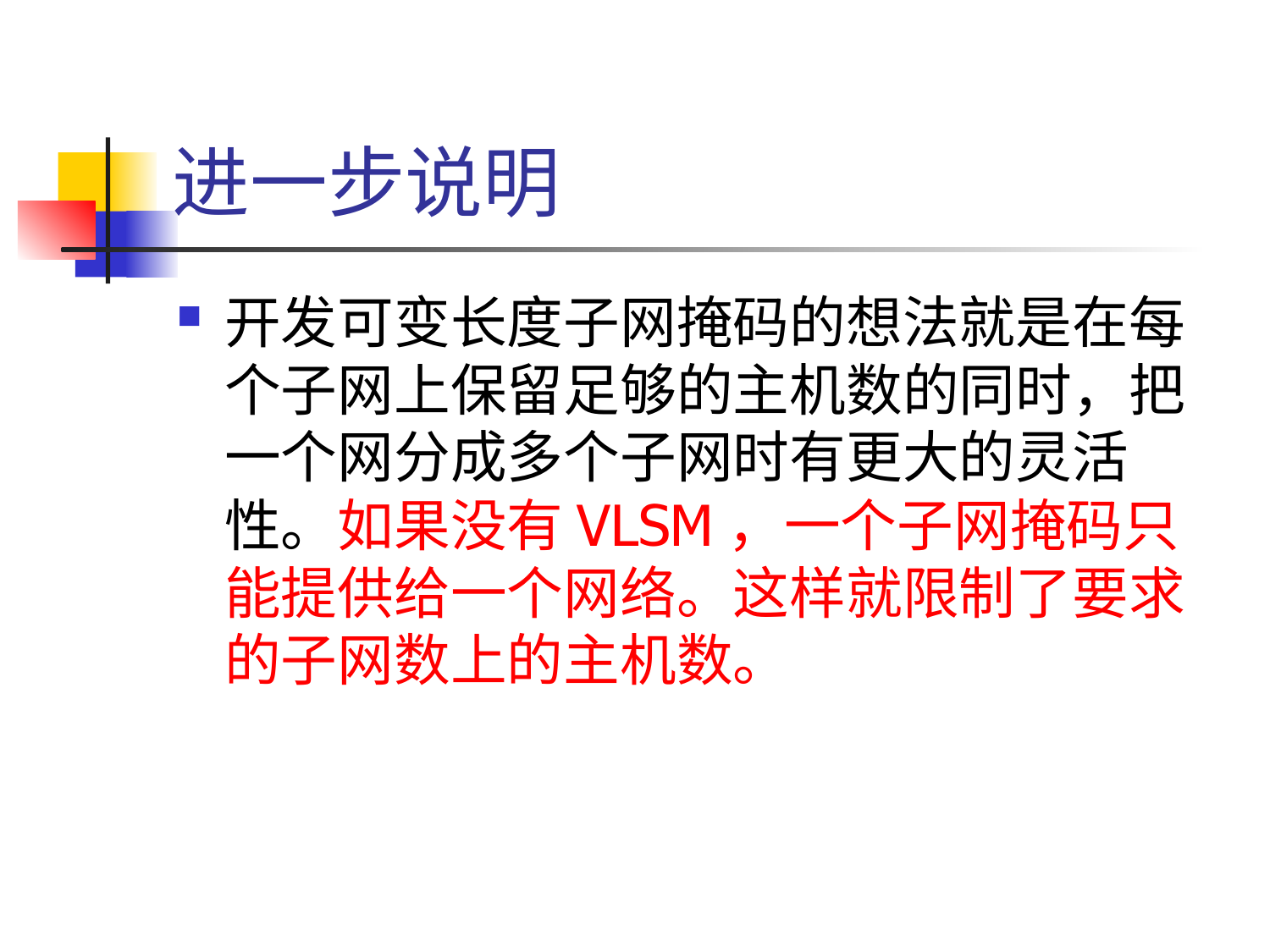

# 进一步说明
开发可变长度子网掩码的想法就是在每个子网上保留足够的主机数的同时，把一个网分成多个子网时有更大的灵活性。如果没有VLSM，一个子网掩码只能提供给一个网络。这样就限制了要求的子网数上的主机数。